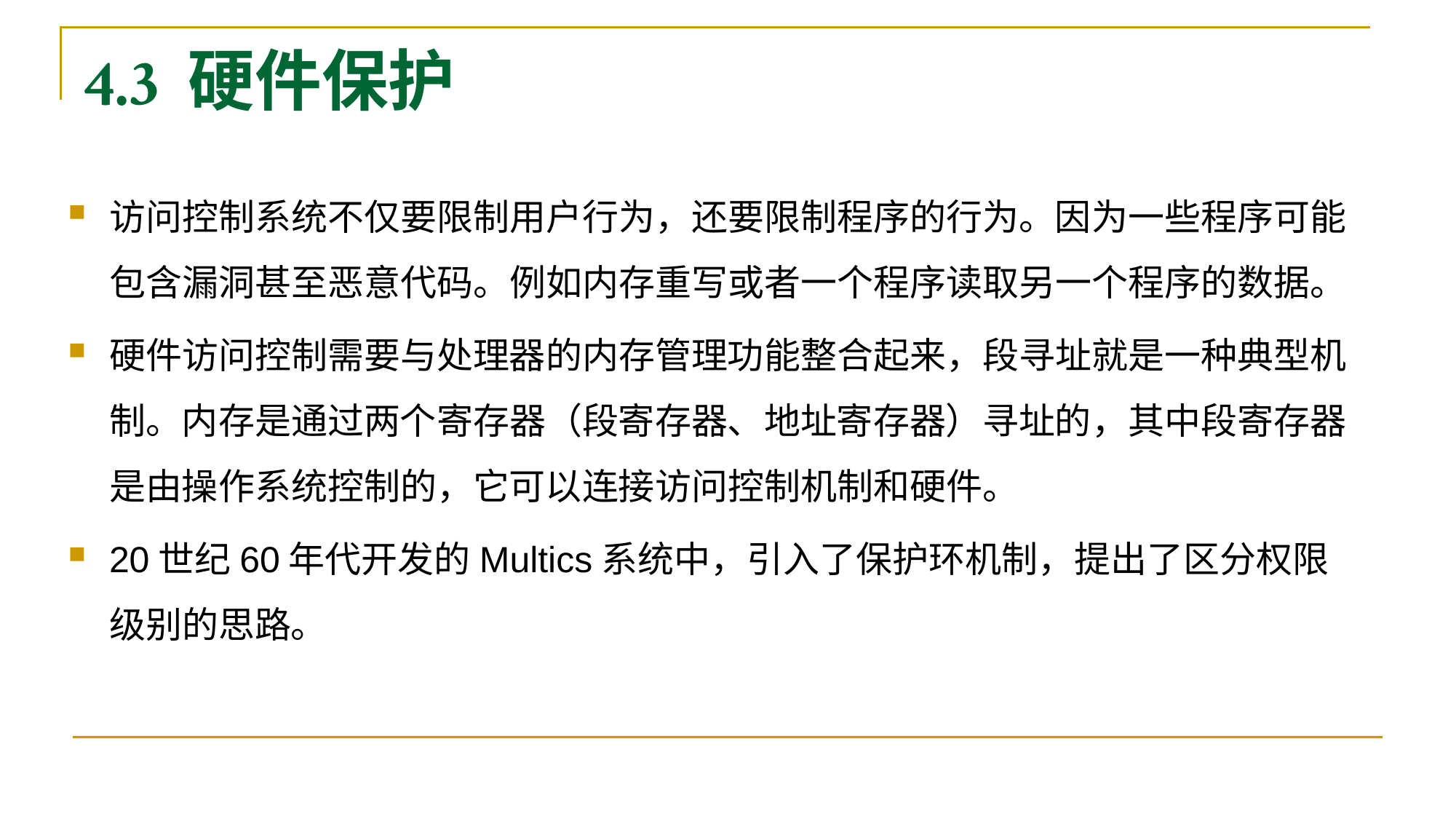

# 4.3 硬件保护
访问控制系统不仅要限制用户行为，还要限制程序的行为。因为一些程序可能包含漏洞甚至恶意代码。例如内存重写或者一个程序读取另一个程序的数据。
硬件访问控制需要与处理器的内存管理功能整合起来，段寻址就是一种典型机制。内存是通过两个寄存器（段寄存器、地址寄存器）寻址的，其中段寄存器是由操作系统控制的，它可以连接访问控制机制和硬件。
20世纪60年代开发的Multics系统中，引入了保护环机制，提出了区分权限级别的思路。